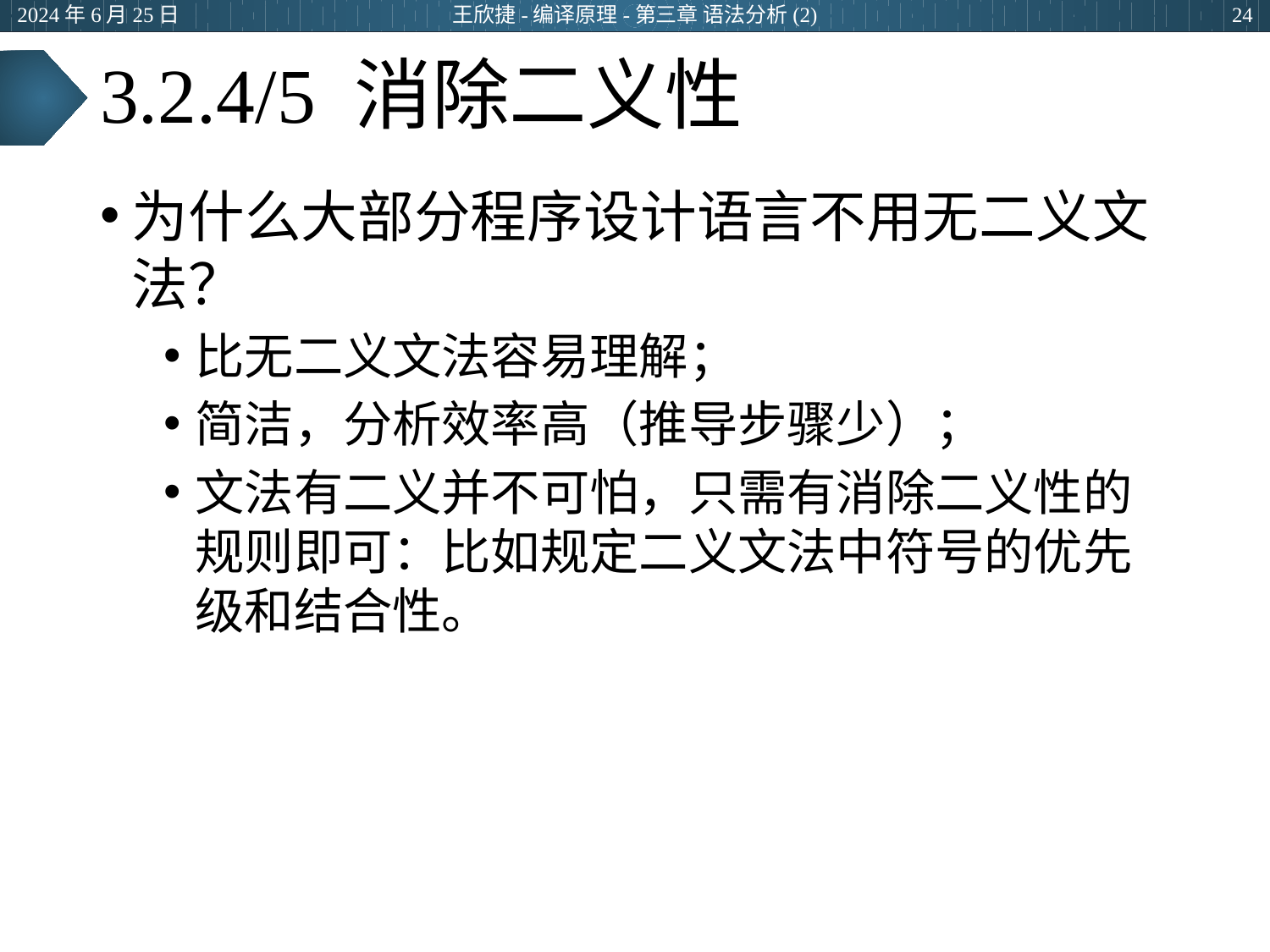

2024年6月25日
王欣捷-编译原理-第三章 语法分析(2)
24
# 3.2.4/5 消除二义性
为什么大部分程序设计语言不用无二义文法？
比无二义文法容易理解；
简洁，分析效率高（推导步骤少）；
文法有二义并不可怕，只需有消除二义性的规则即可：比如规定二义文法中符号的优先级和结合性。